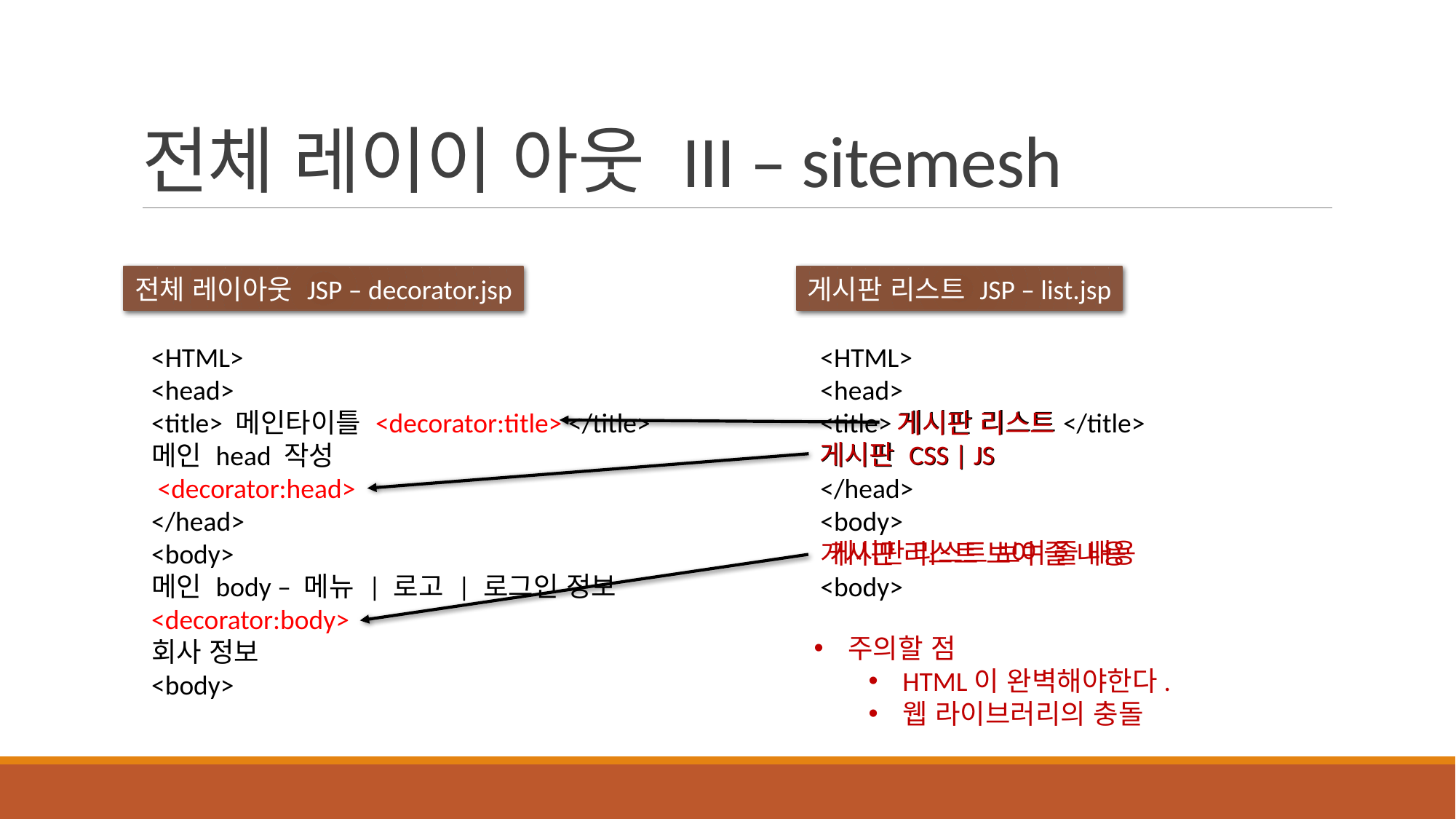

# 전체 레이이 아웃 III – sitemesh
전체 레이아웃 JSP – decorator.jsp
게시판 리스트 JSP – list.jsp
<HTML>
<head>
<title> 메인타이틀 <decorator:title> </title>
메인 head 작성
 <decorator:head>
</head>
<body>
메인 body – 메뉴 | 로고 | 로그인 정보
<decorator:body>
회사 정보
<body>
<HTML>
<head>
<title>게시판 리스트</title>
게시판 CSS | JS
</head>
<body>
게시판 리스트 보여 줄 내용
<body>
게시판 리스트
게시판 CSS | JS
게시판 리스트 보여 줄 내용
주의할 점
HTML이 완벽해야한다.
웹 라이브러리의 충돌